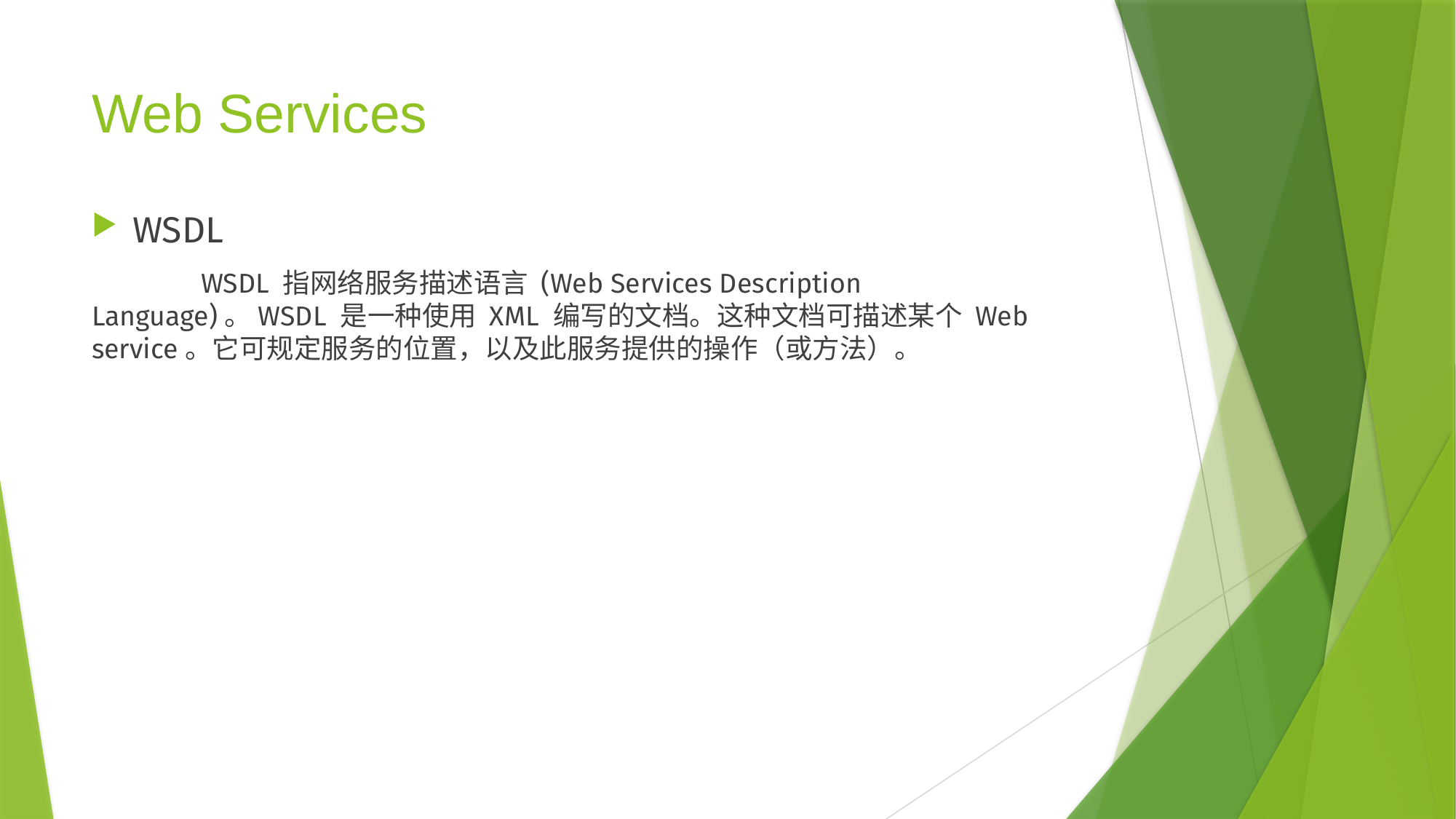

# Web Services
WSDL
	WSDL 指网络服务描述语言 (Web Services Description Language)。WSDL 是一种使用 XML 编写的文档。这种文档可描述某个 Web service。它可规定服务的位置，以及此服务提供的操作（或方法）。